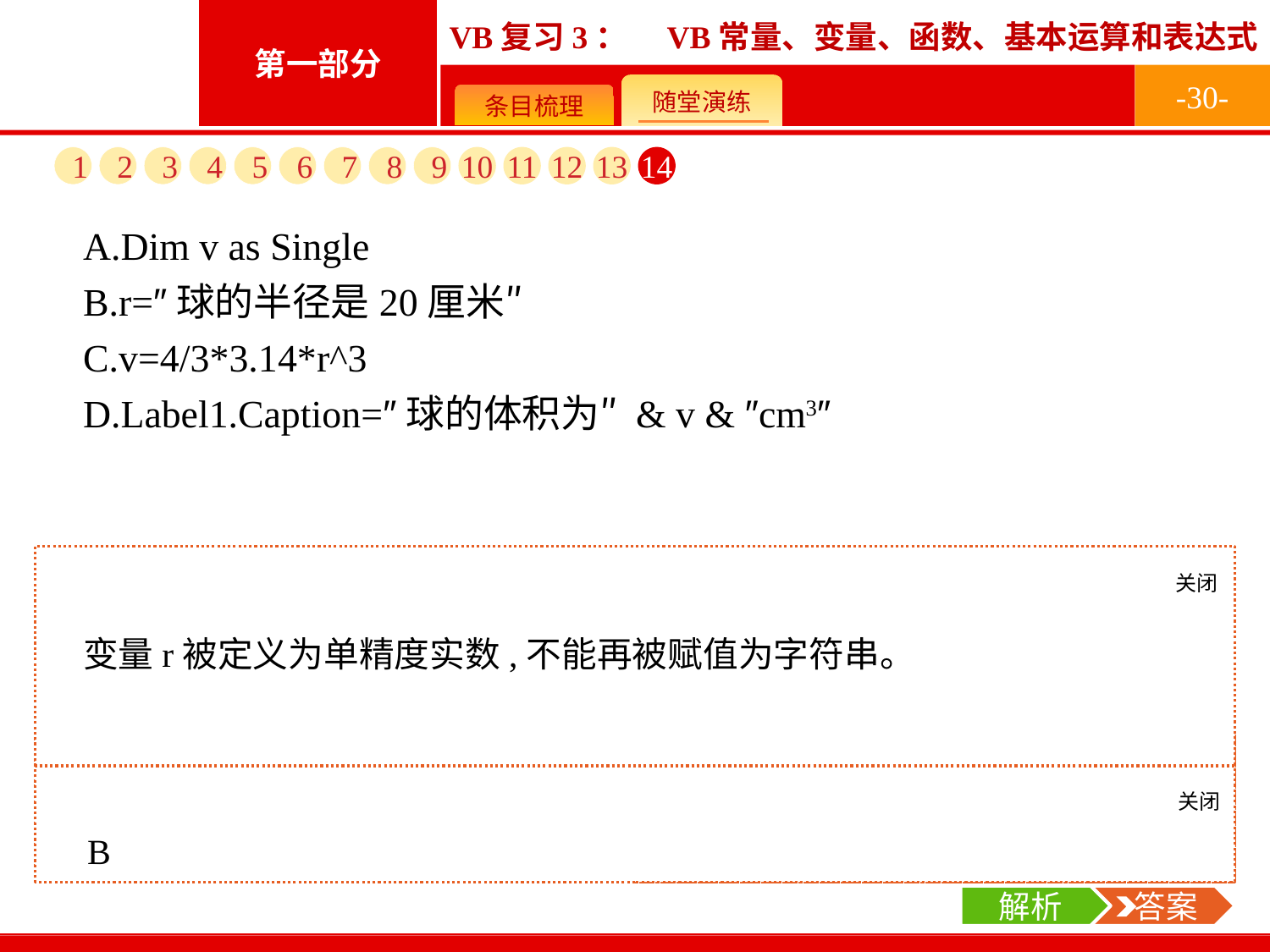

-30-
1
2
3
4
5
6
7
8
9
10
11
12
13
14
A.Dim v as Single
B.r=″球的半径是20厘米″
C.v=4/3*3.14*r^3
D.Label1.Caption=″球的体积为″ & v & ″cm3″

关闭
解析

变量r被定义为单精度实数,不能再被赋值为字符串。

关闭
  答案

D

关闭
解析
  答案

B
解析
  答案
  答案